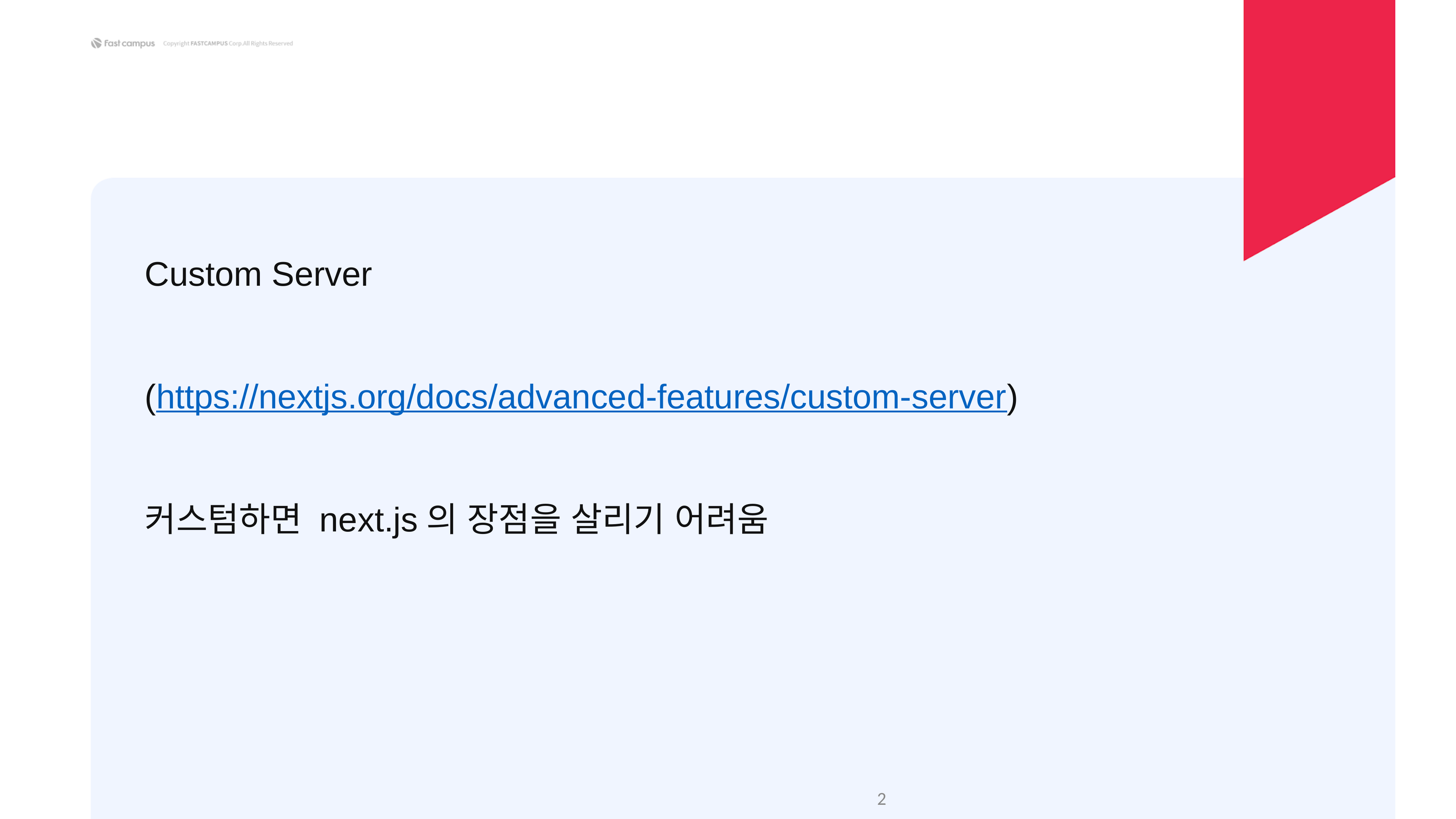

Custom Server

(https://nextjs.org/docs/advanced-features/custom-server)

커스텀하면 next.js의 장점을 살리기 어려움

2